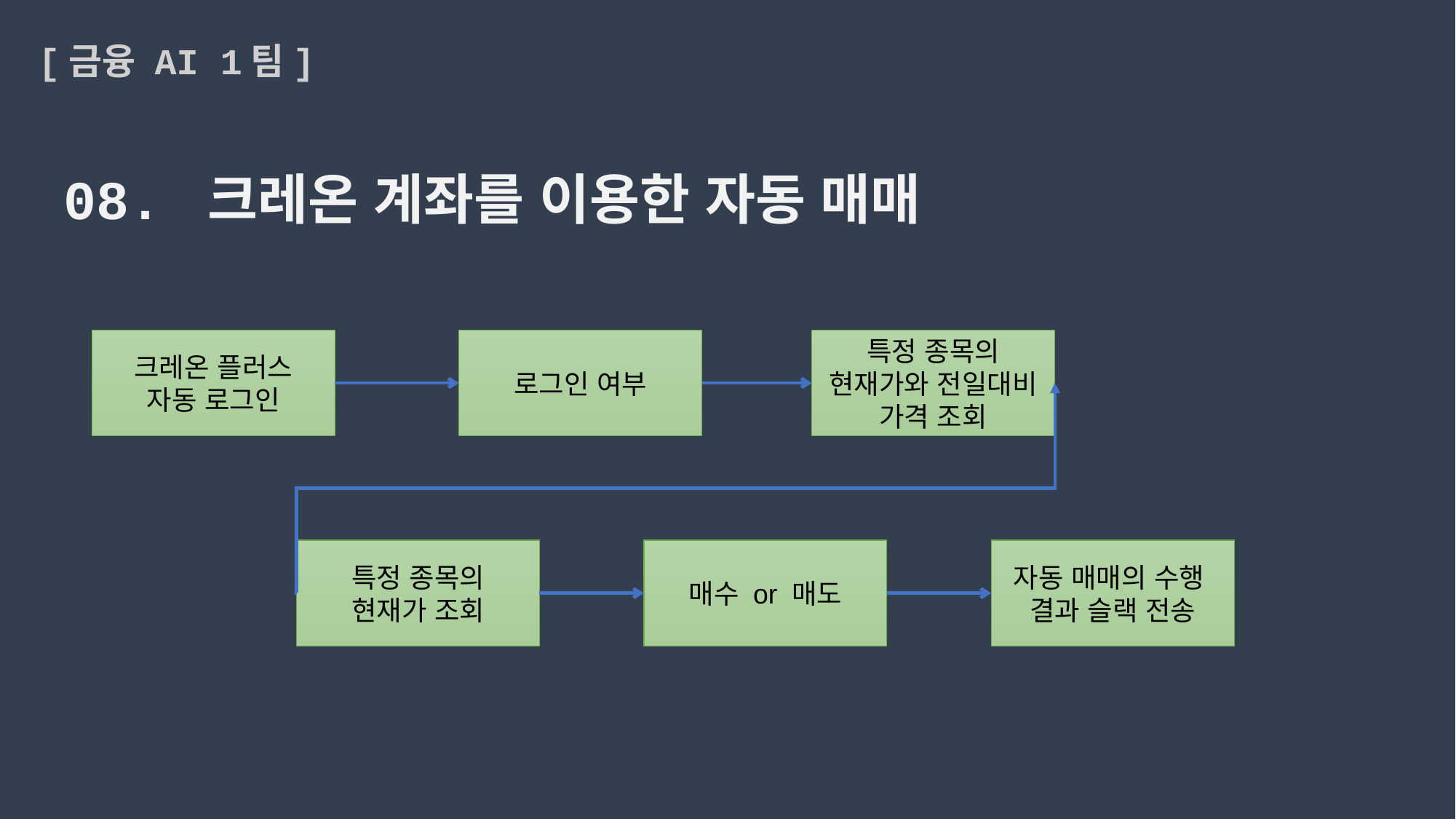

[금융 AI 1팀]
# 08. 크레온 계좌를 이용한 자동 매매
크레온 플러스
자동 로그인
로그인 여부
특정 종목의 현재가와 전일대비 가격 조회
특정 종목의
현재가 조회
매수 or 매도
자동 매매의 수행
결과 슬랙 전송